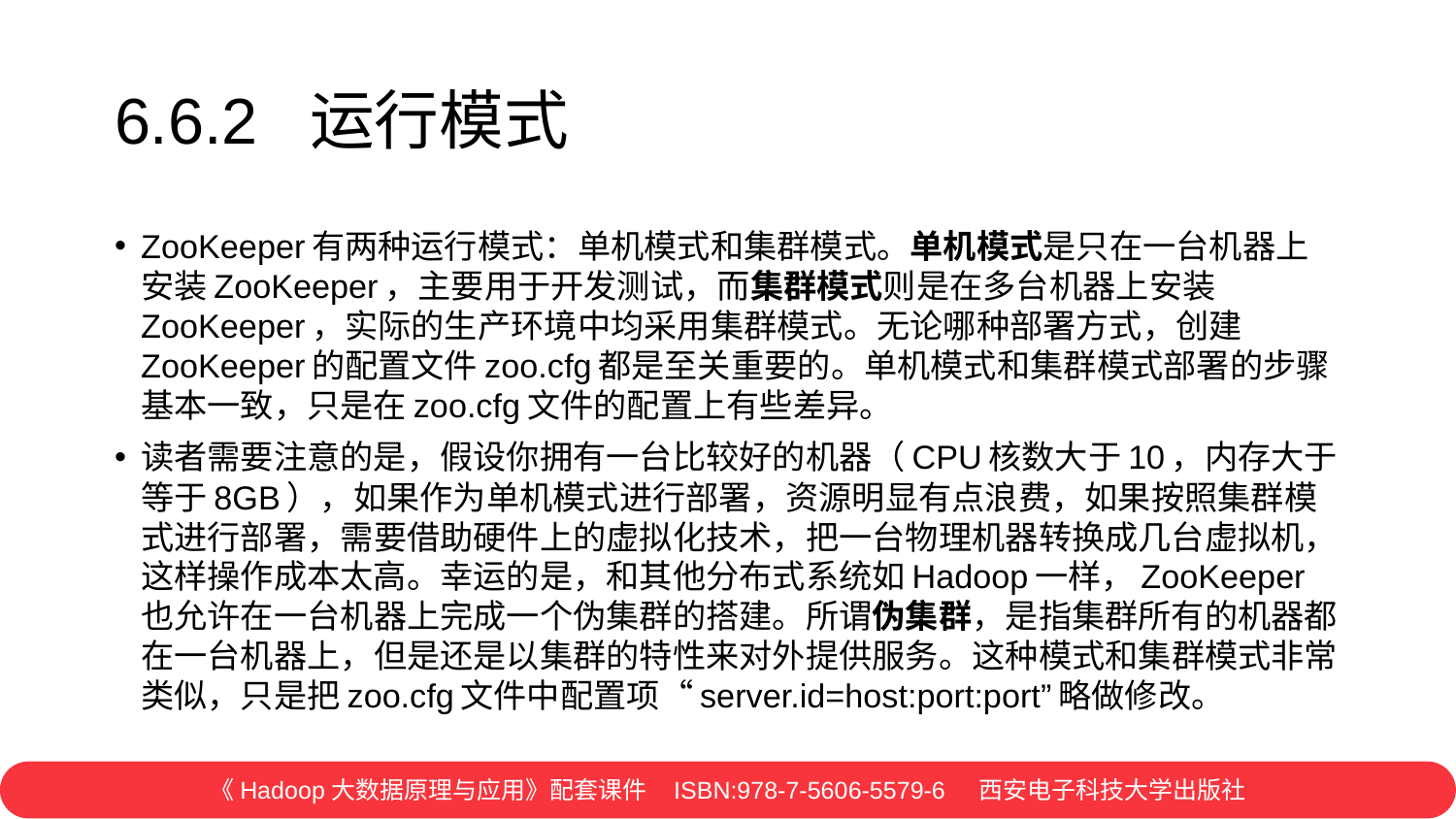

# 6.6.2  运行模式
ZooKeeper有两种运行模式：单机模式和集群模式。单机模式是只在一台机器上安装ZooKeeper，主要用于开发测试，而集群模式则是在多台机器上安装ZooKeeper，实际的生产环境中均采用集群模式。无论哪种部署方式，创建ZooKeeper的配置文件zoo.cfg都是至关重要的。单机模式和集群模式部署的步骤基本一致，只是在zoo.cfg文件的配置上有些差异。
读者需要注意的是，假设你拥有一台比较好的机器（CPU核数大于10，内存大于等于8GB），如果作为单机模式进行部署，资源明显有点浪费，如果按照集群模式进行部署，需要借助硬件上的虚拟化技术，把一台物理机器转换成几台虚拟机，这样操作成本太高。幸运的是，和其他分布式系统如Hadoop一样，ZooKeeper也允许在一台机器上完成一个伪集群的搭建。所谓伪集群，是指集群所有的机器都在一台机器上，但是还是以集群的特性来对外提供服务。这种模式和集群模式非常类似，只是把zoo.cfg文件中配置项“server.id=host:port:port”略做修改。